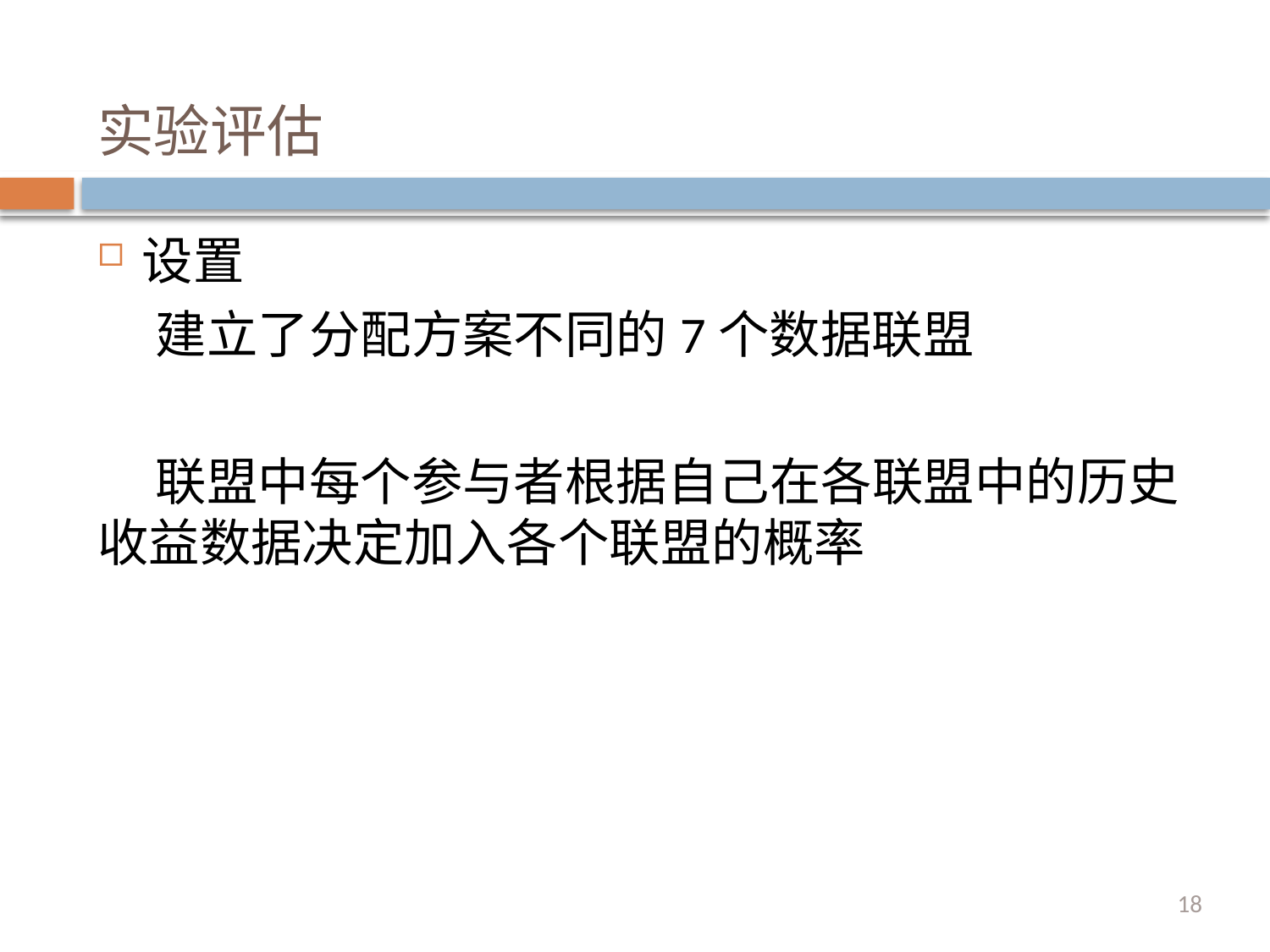

# 实验评估
设置
    建立了分配方案不同的7个数据联盟

    联盟中每个参与者根据自己在各联盟中的历史收益数据决定加入各个联盟的概率

18